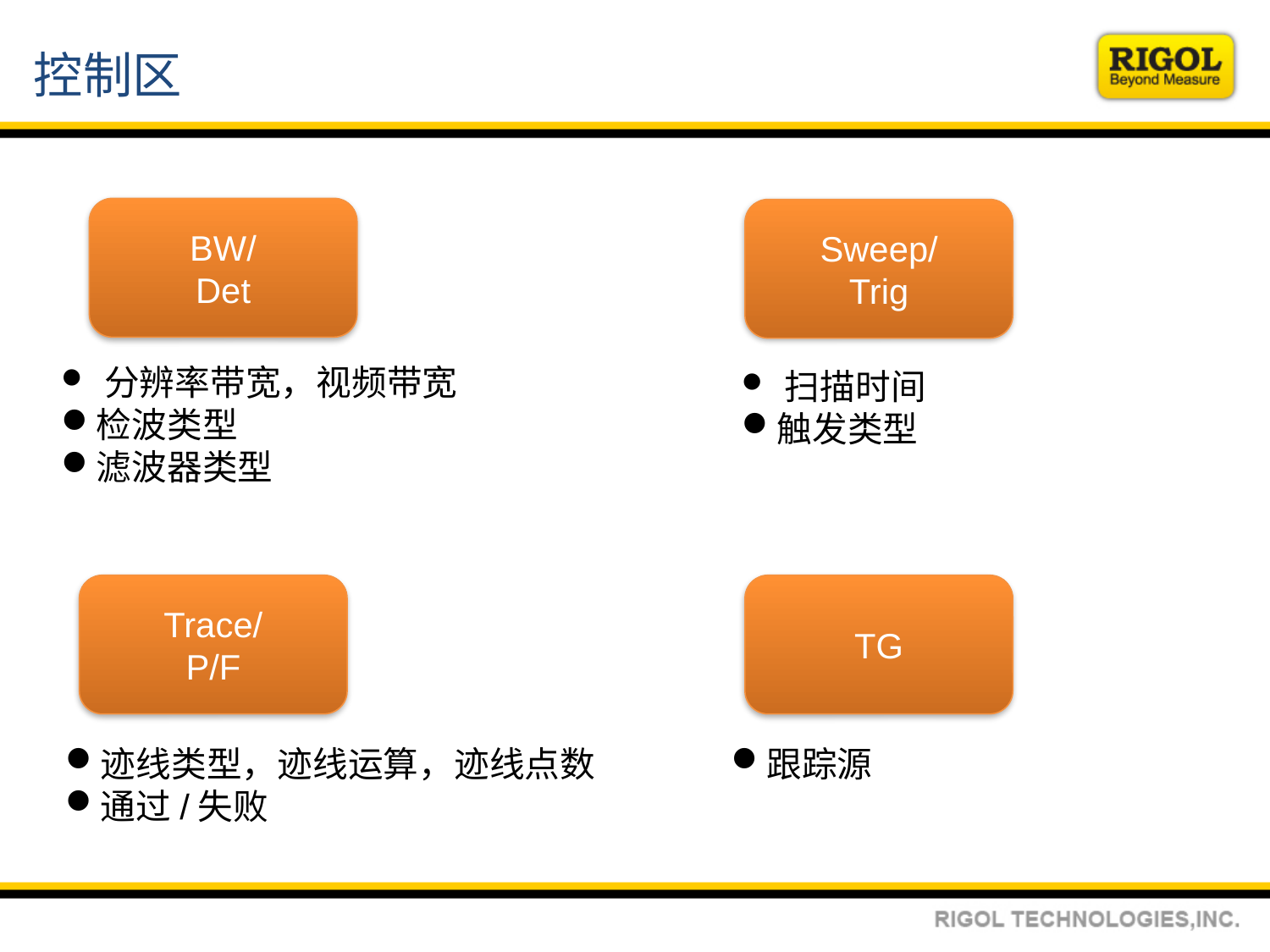

# 控制区
BW/
Det
Sweep/
Trig
 分辨率带宽，视频带宽
检波类型
滤波器类型
 扫描时间
触发类型
Trace/
P/F
TG
迹线类型，迹线运算，迹线点数
通过/失败

跟踪源